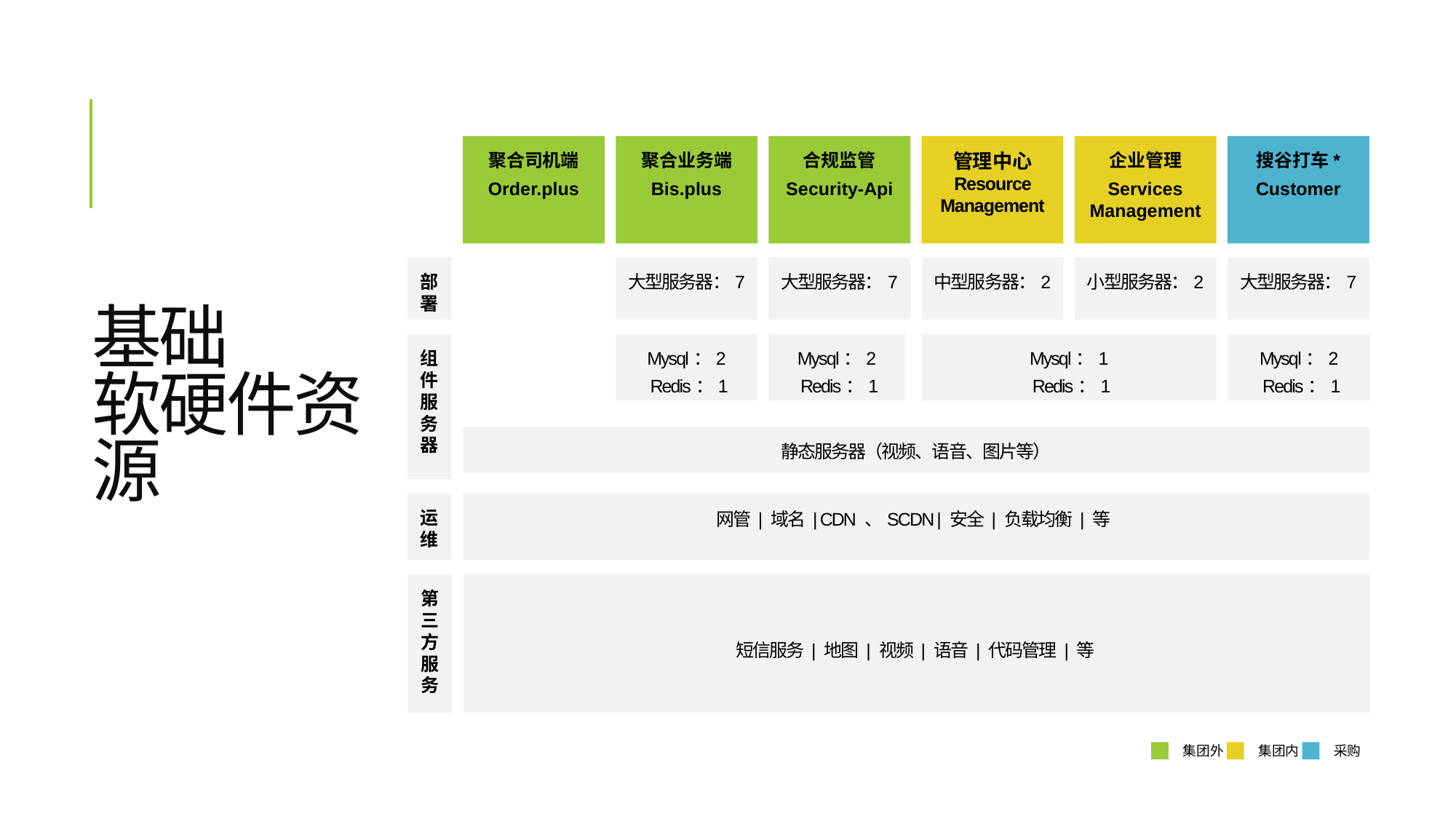

# 基础 软硬件资源
聚合司机端
Order.plus
聚合业务端
Bis.plus
合规监管
Security-Api
管理中心
Resource Management
企业管理
Services Management
搜谷打车*
Customer
部署
大型服务器：7
大型服务器：7
中型服务器：2
小型服务器：2
大型服务器：7
Mysql：2
 Redis：1
Mysql：1
 Redis：1
Mysql：2
 Redis：1
组件服务器
Mysql：2
 Redis：1
静态服务器（视频、语音、图片等）
运维
网管 | 域名 | CDN 、SCDN | 安全 | 负载均衡 | 等

第三方服务
短信服务 | 地图 | 视频 | 语音 | 代码管理 | 等
集团外
集团内
采购